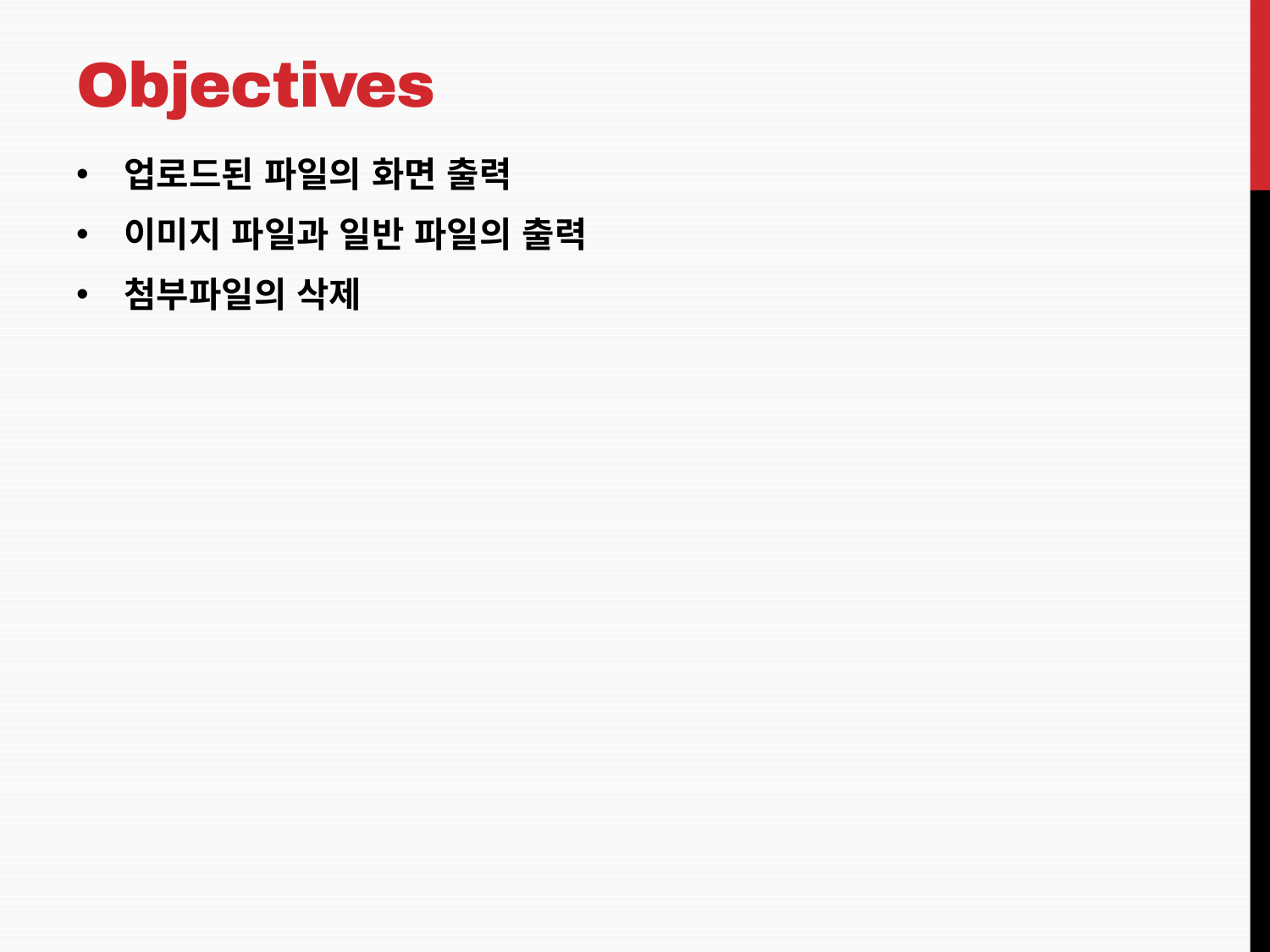

# Objectives
업로드된 파일의 화면 출력
이미지 파일과 일반 파일의 출력
첨부파일의 삭제